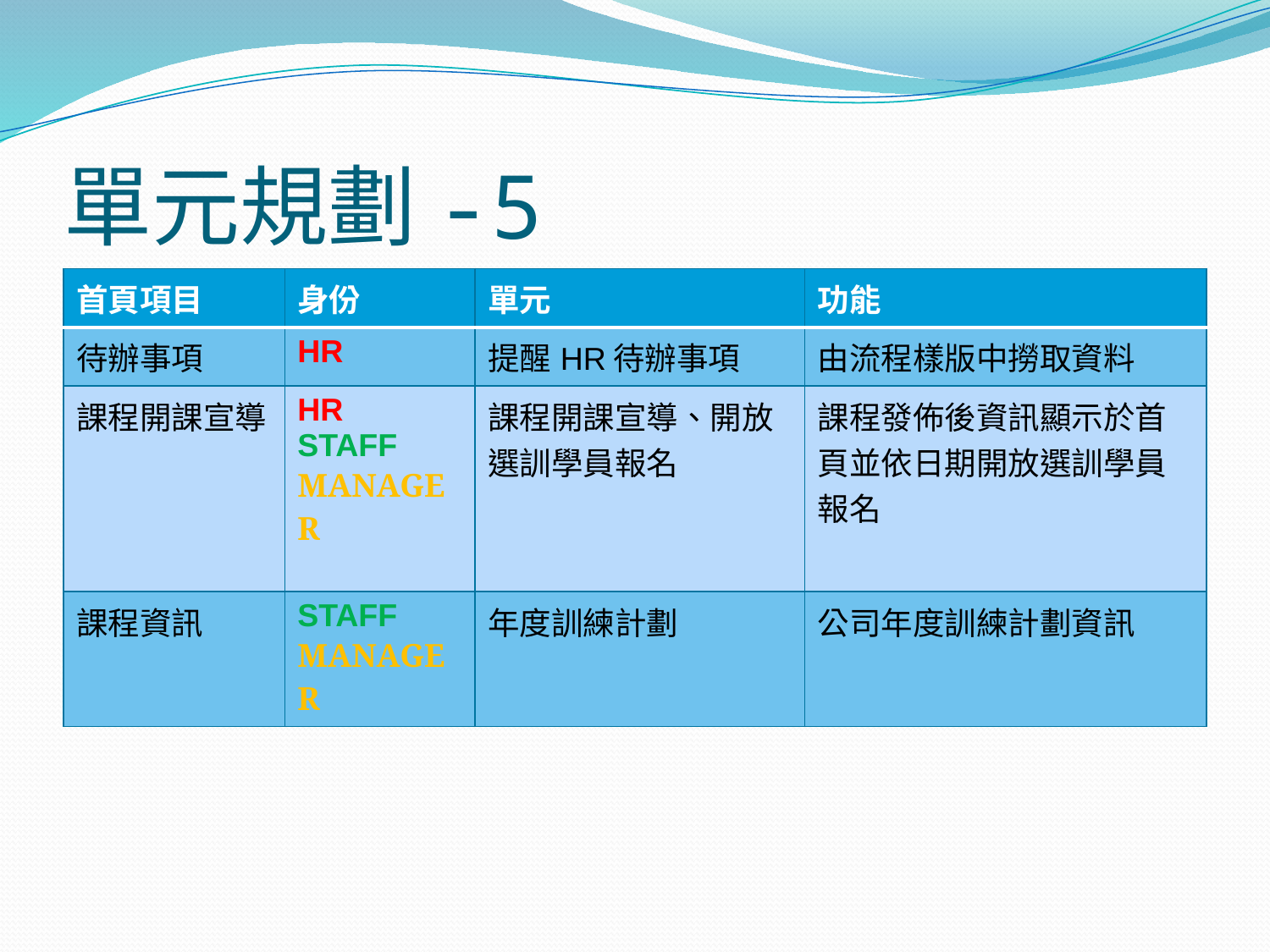

# 單元規劃-5
| 首頁項目 | 身份 | 單元 | 功能 |
| --- | --- | --- | --- |
| 待辦事項 | HR | 提醒HR待辦事項 | 由流程樣版中撈取資料 |
| 課程開課宣導 | HR STAFF MANAGER | 課程開課宣導、開放選訓學員報名 | 課程發佈後資訊顯示於首頁並依日期開放選訓學員報名 |
| 課程資訊 | STAFF MANAGER | 年度訓練計劃 | 公司年度訓練計劃資訊 |